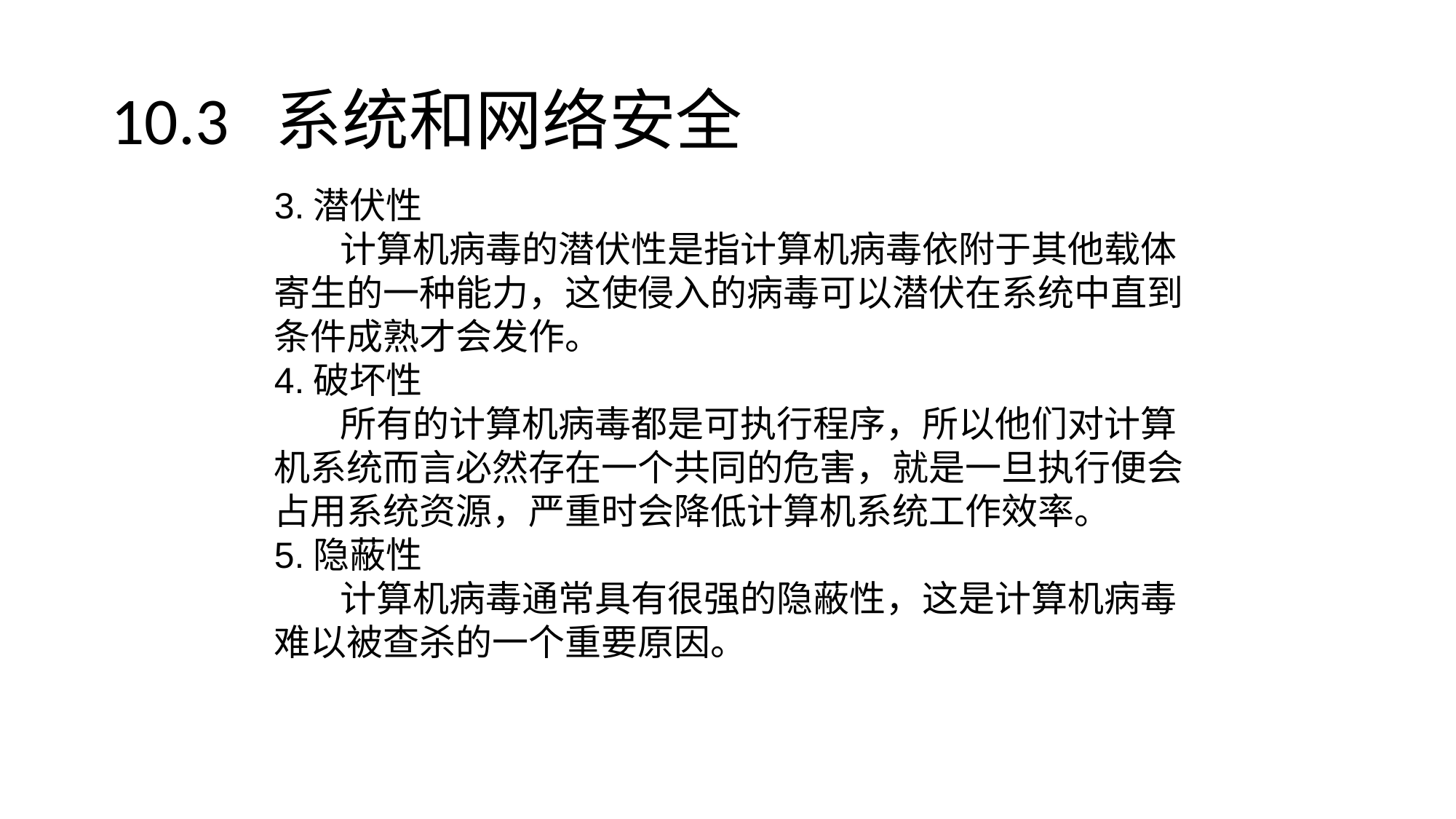

10.3  系统和网络安全
3.潜伏性
       计算机病毒的潜伏性是指计算机病毒依附于其他载体寄生的一种能力，这使侵入的病毒可以潜伏在系统中直到条件成熟才会发作。
4.破坏性
       所有的计算机病毒都是可执行程序，所以他们对计算机系统而言必然存在一个共同的危害，就是一旦执行便会占用系统资源，严重时会降低计算机系统工作效率。
5.隐蔽性
       计算机病毒通常具有很强的隐蔽性，这是计算机病毒难以被查杀的一个重要原因。
7